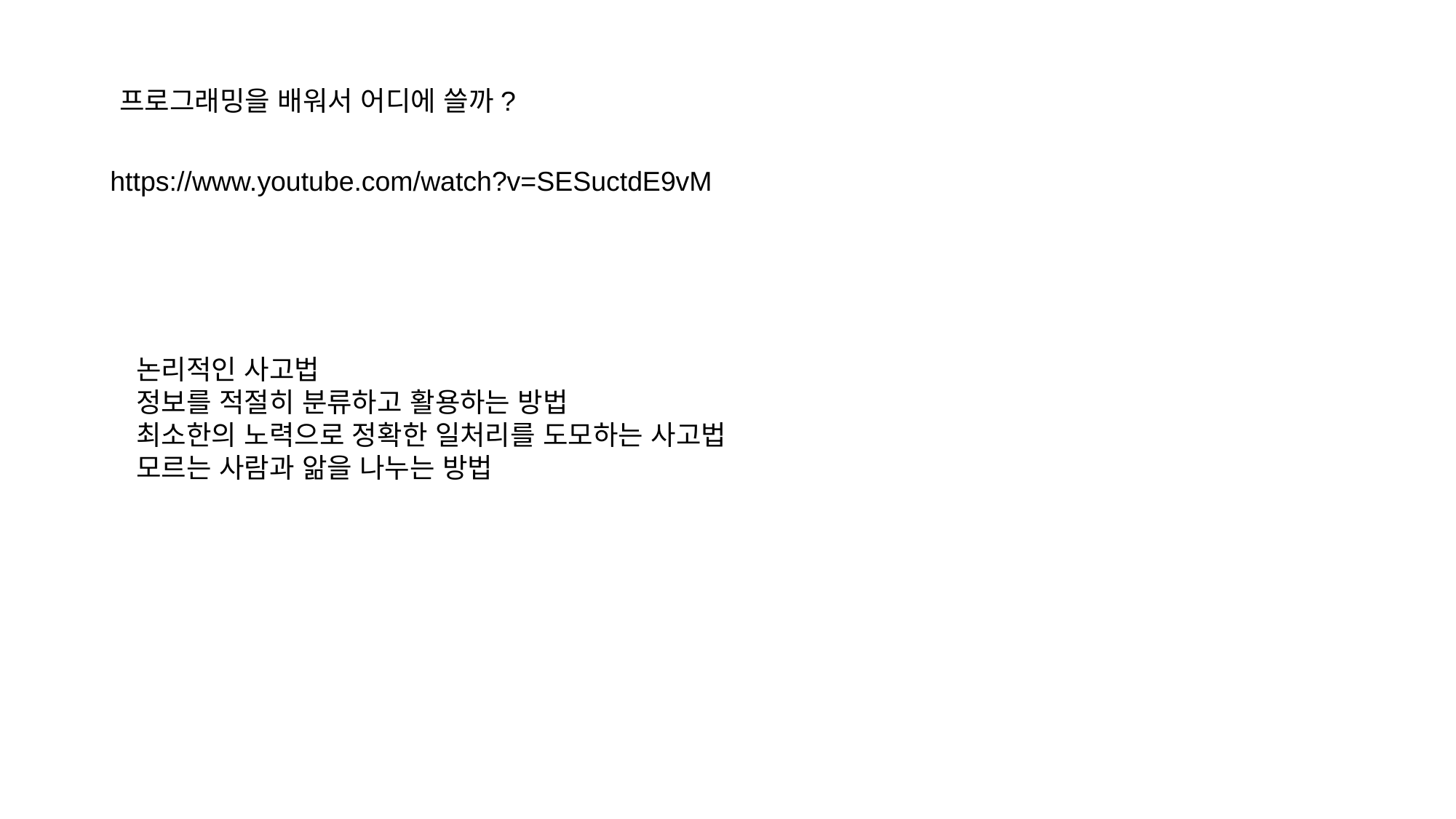

프로그래밍을 배워서 어디에 쓸까?
https://www.youtube.com/watch?v=SESuctdE9vM
논리적인 사고법
정보를 적절히 분류하고 활용하는 방법
최소한의 노력으로 정확한 일처리를 도모하는 사고법
모르는 사람과 앎을 나누는 방법